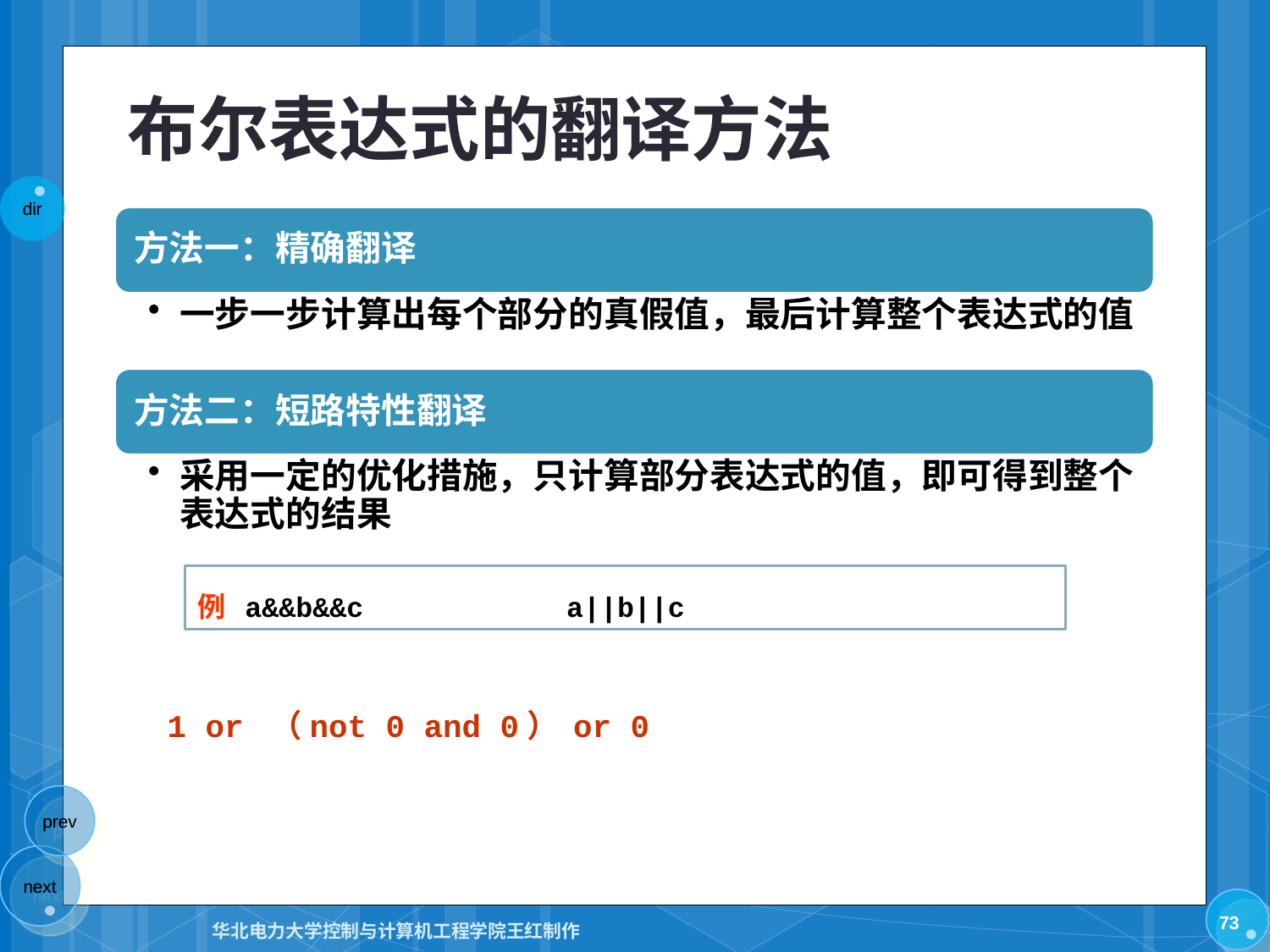

# 布尔表达式的翻译方法
方法一：精确翻译
一步一步计算出每个部分的真假值，最后计算整个表达式的值
方法二：短路特性翻译
采用一定的优化措施，只计算部分表达式的值，即可得到整个表达式的结果
例  a&&b&&c            a||b||c
1 or （not 0 and 0） or 0
73
华北电力大学控制与计算机工程学院王红制作